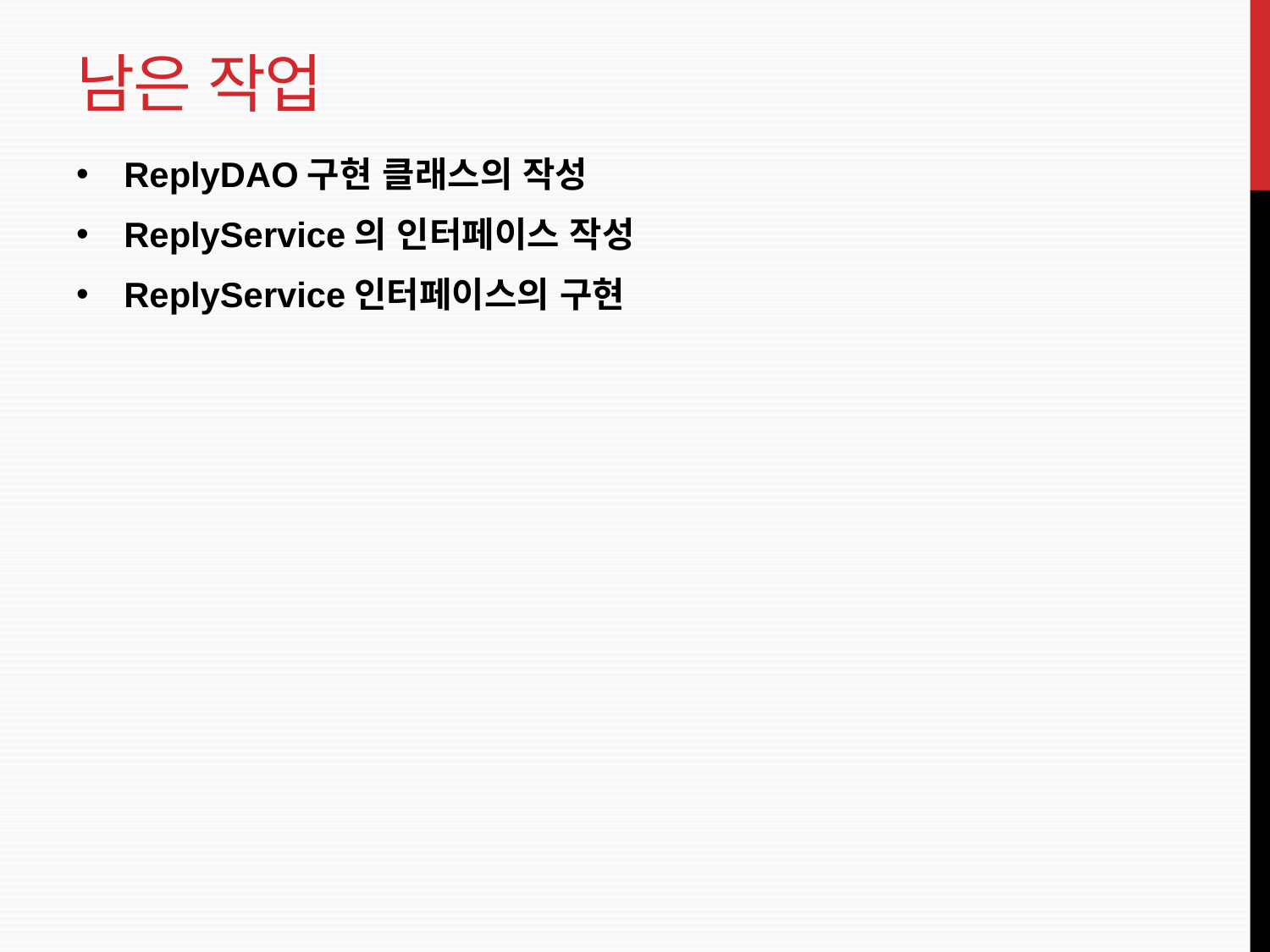

# 남은 작업
ReplyDAO구현 클래스의 작성
ReplyService의 인터페이스 작성
ReplyService인터페이스의 구현